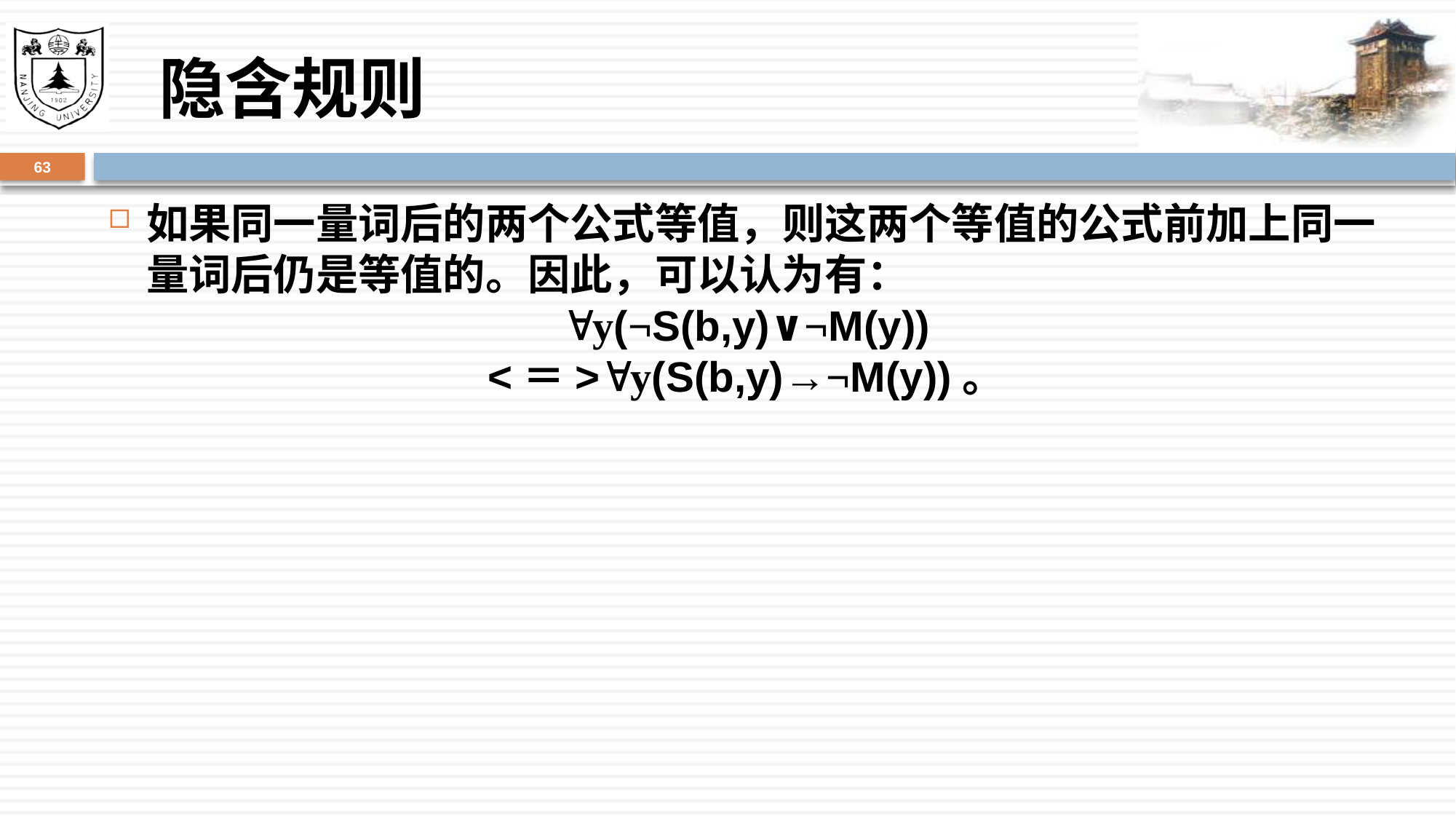

# 隐含规则
63
如果同一量词后的两个公式等值，则这两个等值的公式前加上同一量词后仍是等值的。因此，可以认为有：
∀y(¬S(b,y)∨¬M(y))
<＝>∀y(S(b,y)→¬M(y))。